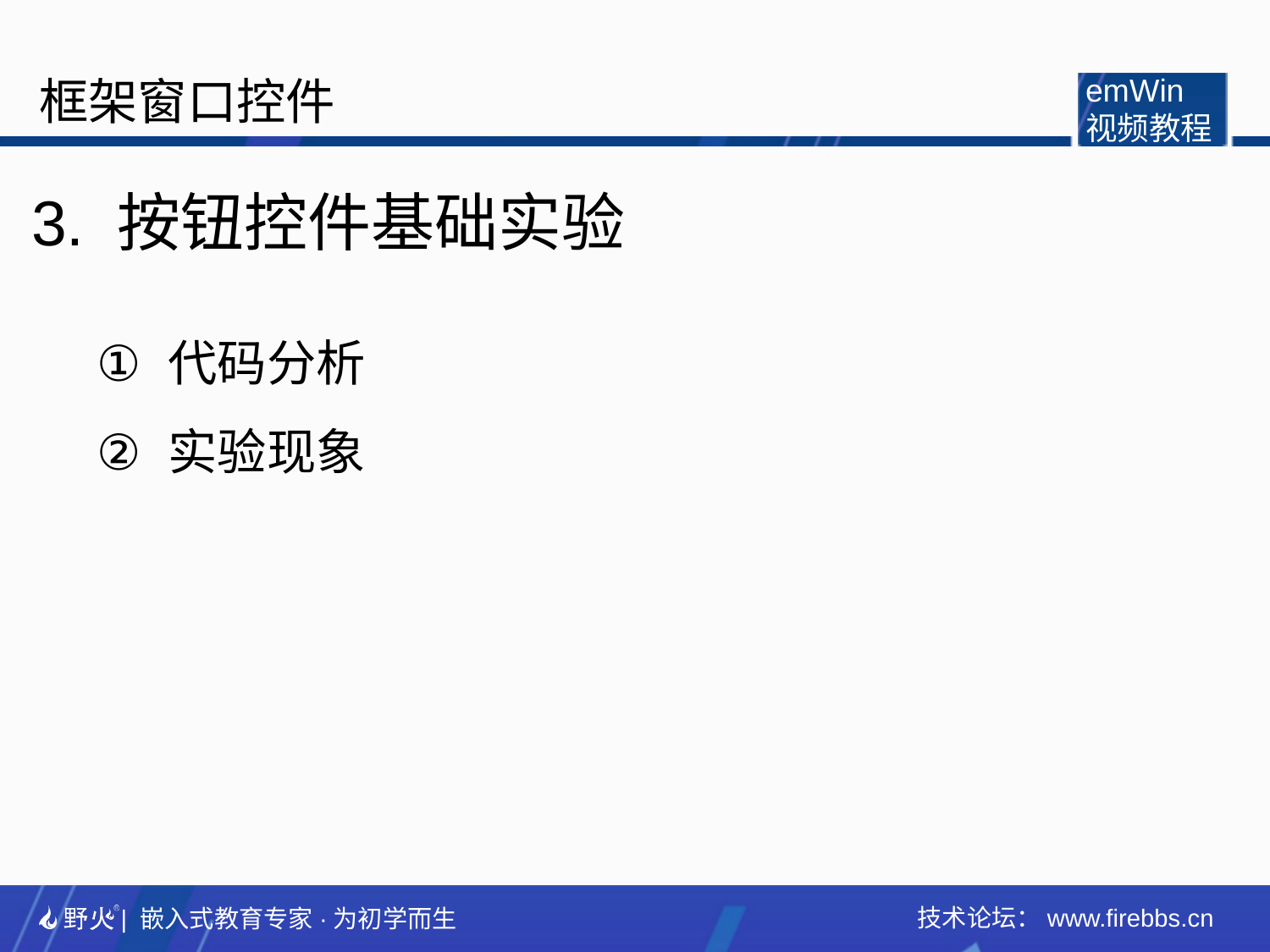

框架窗口控件
emWin
视频教程
3. 按钮控件基础实验
代码分析
实验现象